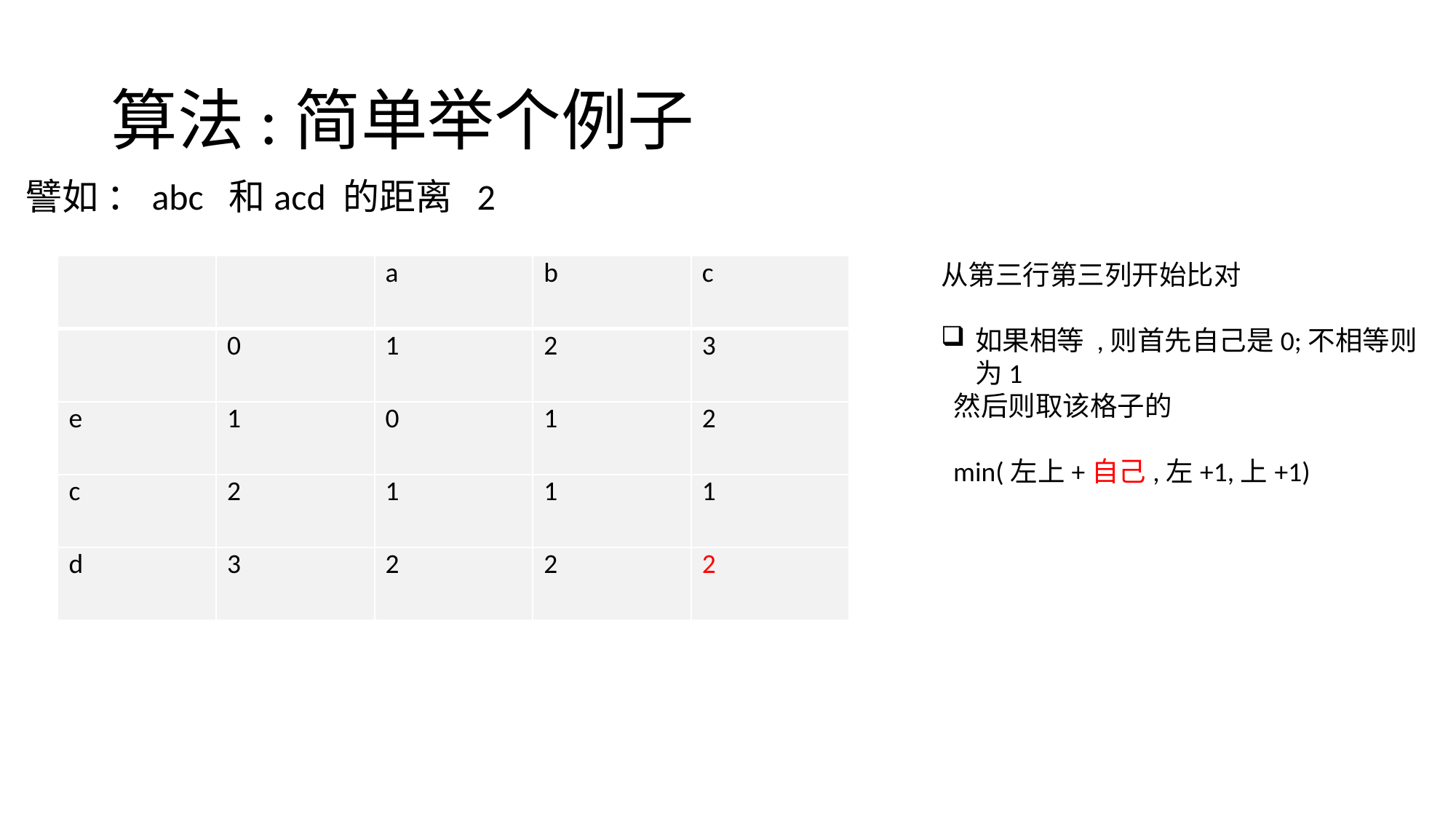

# 算法:简单举个例子
譬如 ：abc  和acd 的距离  2

从第三行第三列开始比对

如果相等 ,则首先自己是0;不相等则为1
 然后则取该格子的

  min(左上+自己,左+1,上+1)

|  |  | a | b | c |
| --- | --- | --- | --- | --- |
|  | 0 | 1 | 2 | 3 |
| e | 1 | 0 | 1 | 2 |
| c | 2 | 1 | 1 | 1 |
| d | 3 | 2 | 2 | 2 |